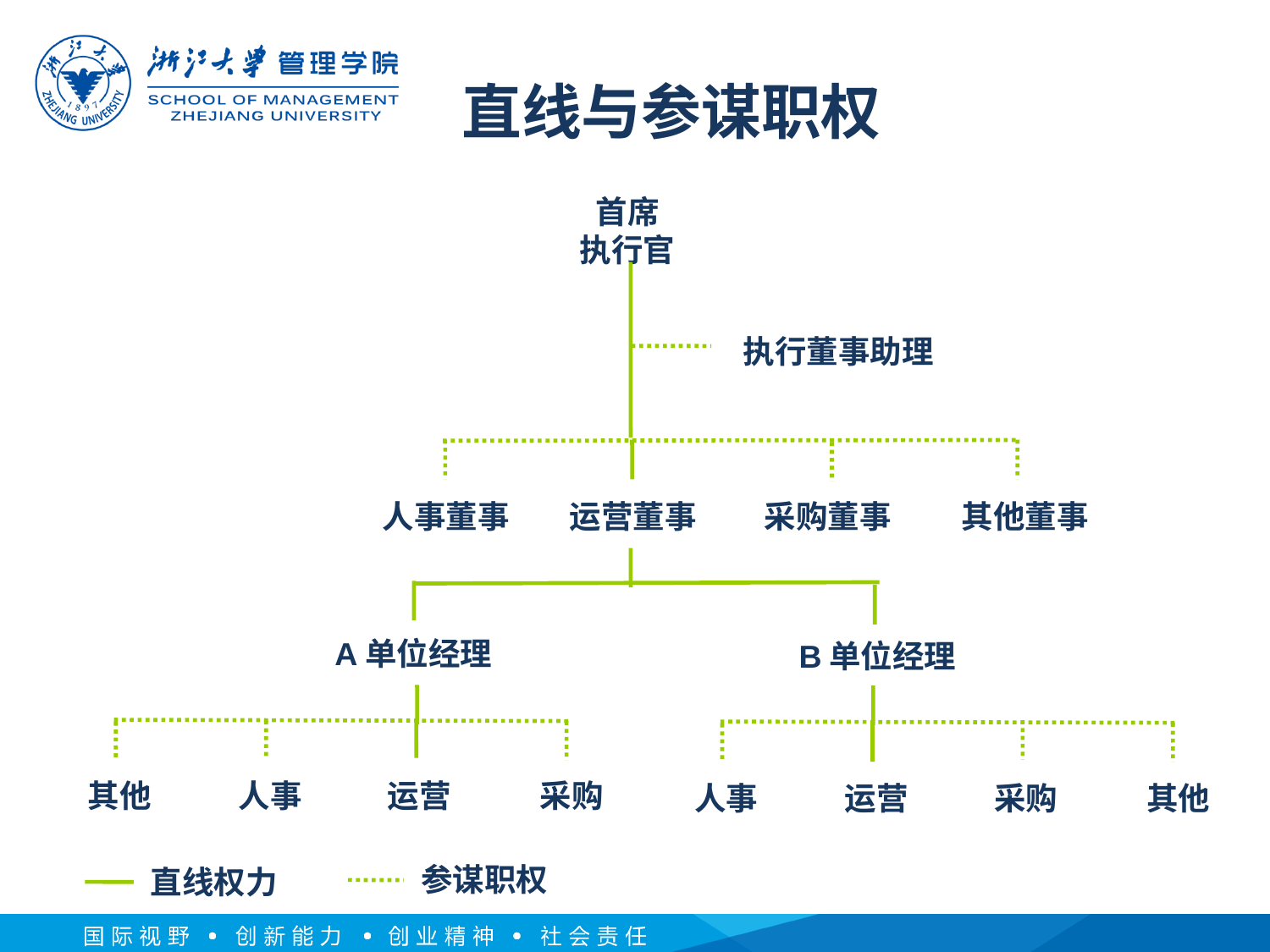

# 直线与参谋职权
首席
执行官

执行董事助理

人事董事
运营董事
采购董事
其他董事

A单位经理
B单位经理

其他
人事
运营
采购

人事
运营
采购
其他
参谋职权
直线权力